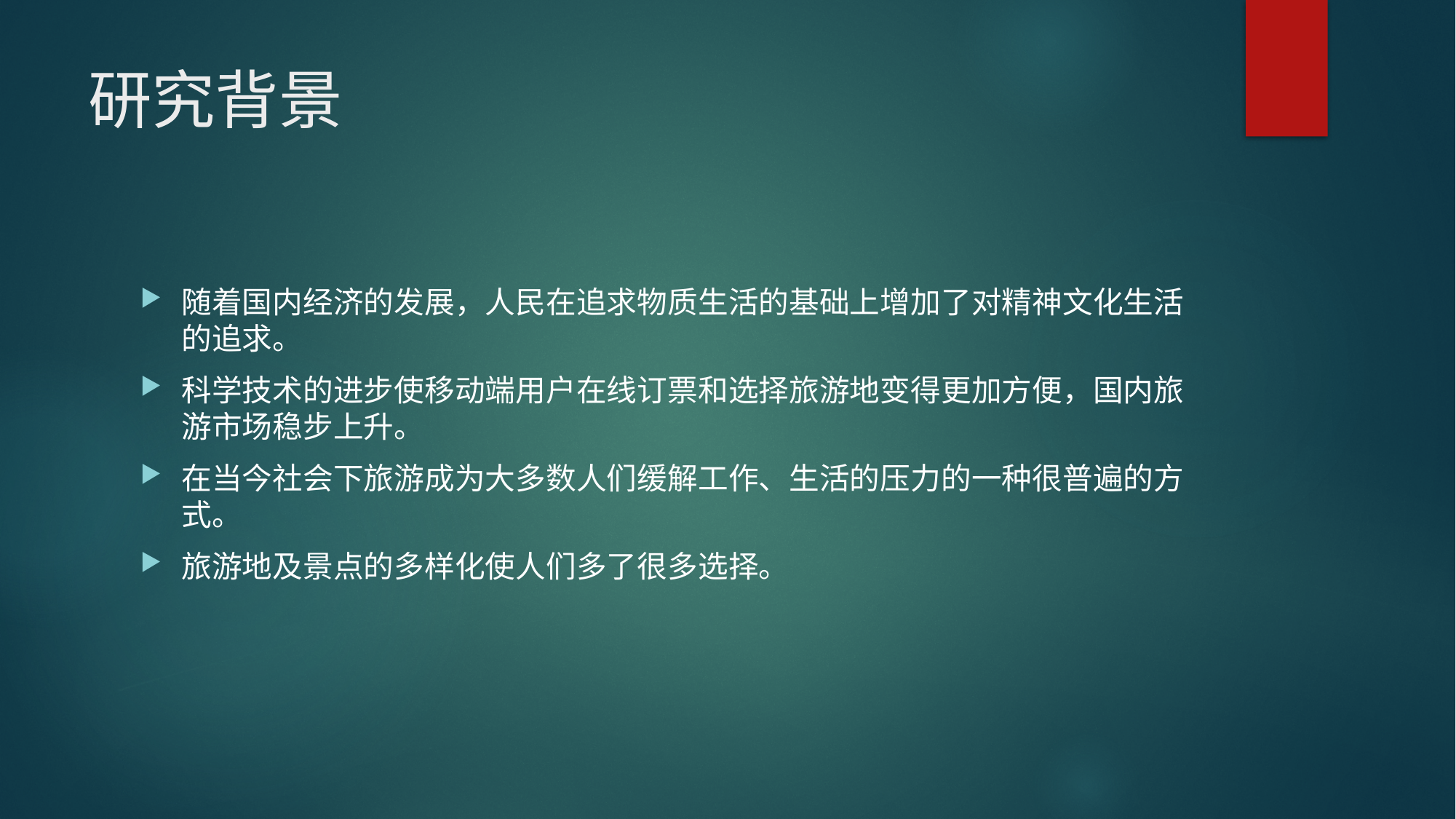

# 研究背景
随着国内经济的发展，人民在追求物质生活的基础上增加了对精神文化生活的追求。
科学技术的进步使移动端用户在线订票和选择旅游地变得更加方便，国内旅游市场稳步上升。
在当今社会下旅游成为大多数人们缓解工作、生活的压力的一种很普遍的方式。
旅游地及景点的多样化使人们多了很多选择。